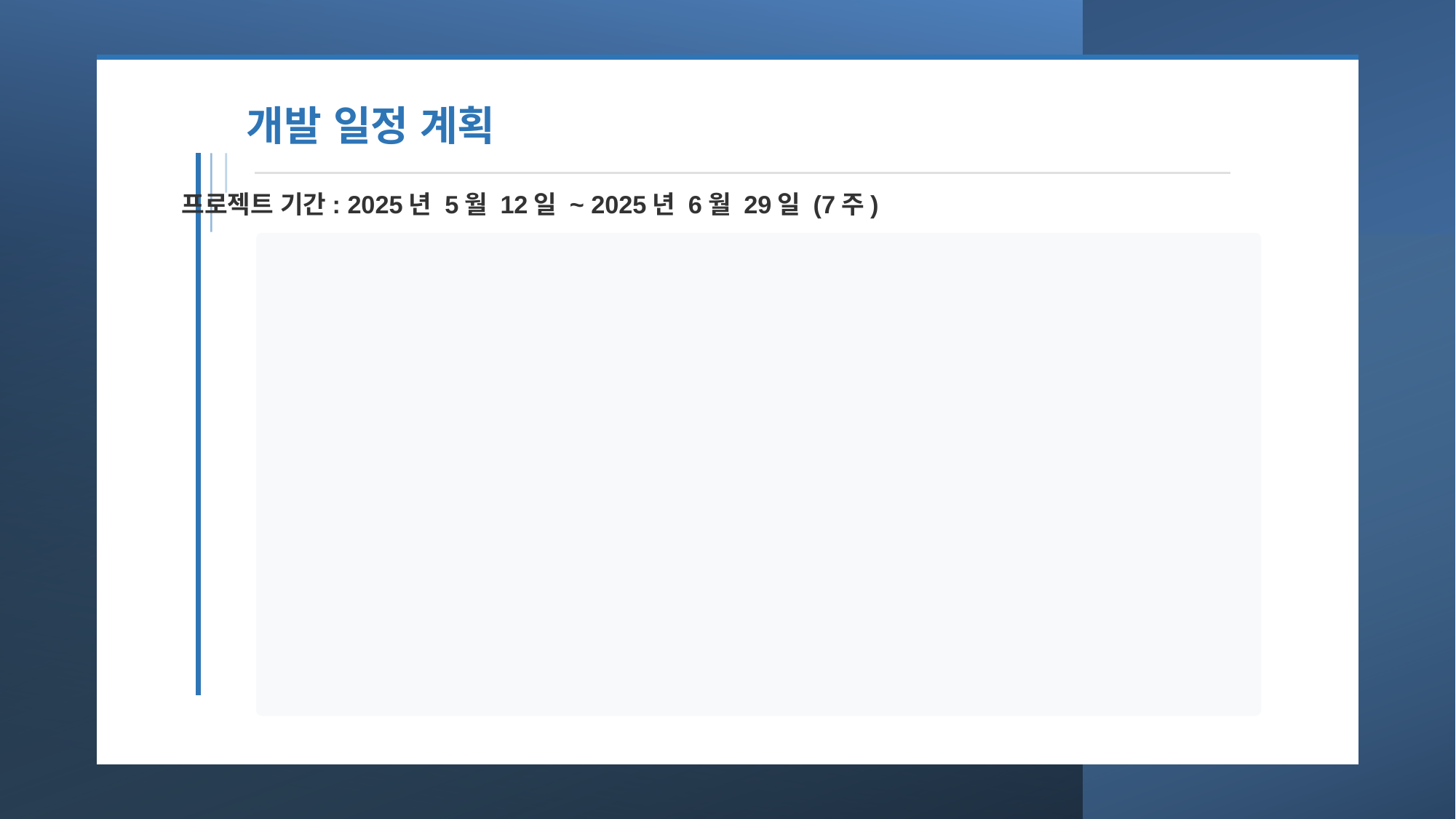

개발 일정 계획

프로젝트 기간: 2025년 5월 12일 ~ 2025년 6월 29일 (7주)